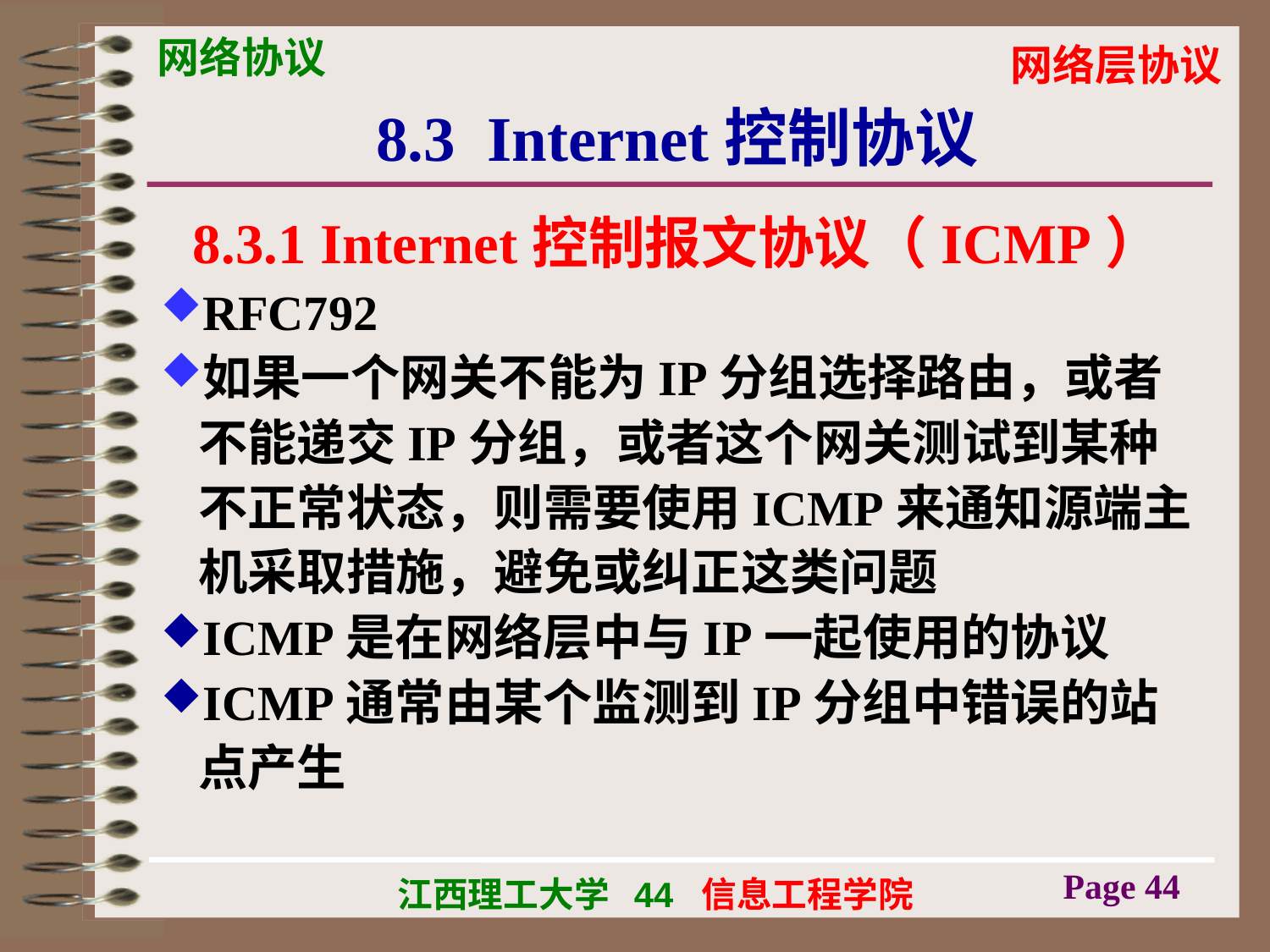

# 8.3  Internet控制协议
8.3.1 Internet控制报文协议（ICMP）
RFC792
如果一个网关不能为IP分组选择路由，或者不能递交IP分组，或者这个网关测试到某种不正常状态，则需要使用ICMP来通知源端主机采取措施，避免或纠正这类问题
ICMP是在网络层中与IP一起使用的协议
ICMP通常由某个监测到IP分组中错误的站点产生
Page 44